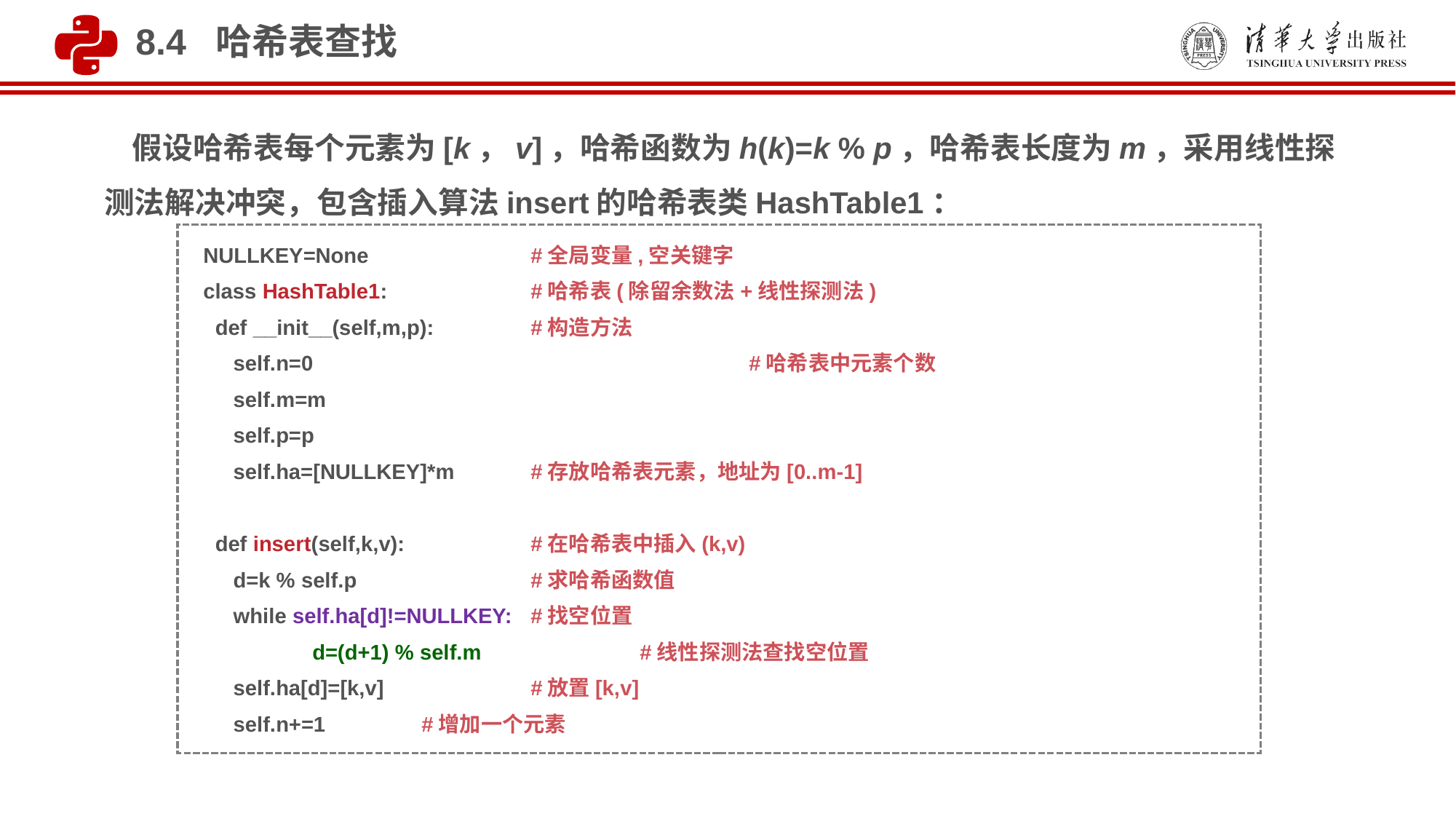

8.4  哈希表查找
   假设哈希表每个元素为[k，v]，哈希函数为h(k)=k % p，哈希表长度为m，采用线性探测法解决冲突，包含插入算法insert的哈希表类HashTable1：
NULLKEY=None                     	#全局变量,空关键字
class HashTable1:            	#哈希表(除留余数法+线性探测法)
  def __init__(self,m,p):      	#构造方法
     self.n=0				#哈希表中元素个数
     self.m=m
     self.p=p
     self.ha=[NULLKEY]*m        	#存放哈希表元素，地址为[0..m-1]

  def insert(self,k,v):         	#在哈希表中插入(k,v)
     d=k % self.p               	#求哈希函数值
     while self.ha[d]!=NULLKEY: 	#找空位置
   	d=(d+1) % self.m		#线性探测法查找空位置
     self.ha[d]=[k,v]        	#放置[k,v]
     self.n+=1               	#增加一个元素